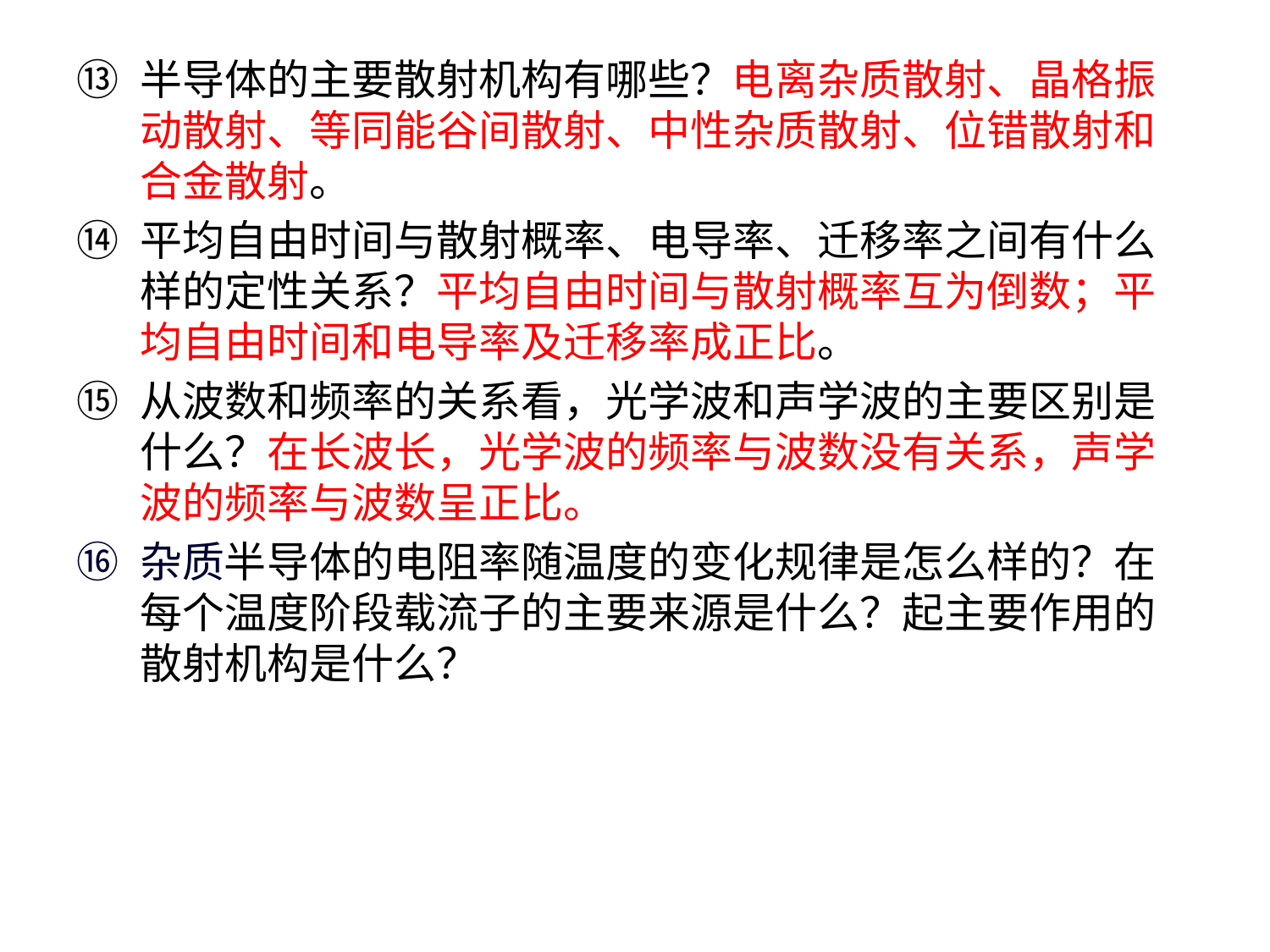

半导体的主要散射机构有哪些？电离杂质散射、晶格振动散射、等同能谷间散射、中性杂质散射、位错散射和合金散射。
平均自由时间与散射概率、电导率、迁移率之间有什么样的定性关系？平均自由时间与散射概率互为倒数；平均自由时间和电导率及迁移率成正比。
从波数和频率的关系看，光学波和声学波的主要区别是什么？在长波长，光学波的频率与波数没有关系，声学波的频率与波数呈正比。
杂质半导体的电阻率随温度的变化规律是怎么样的？在每个温度阶段载流子的主要来源是什么？起主要作用的散射机构是什么？